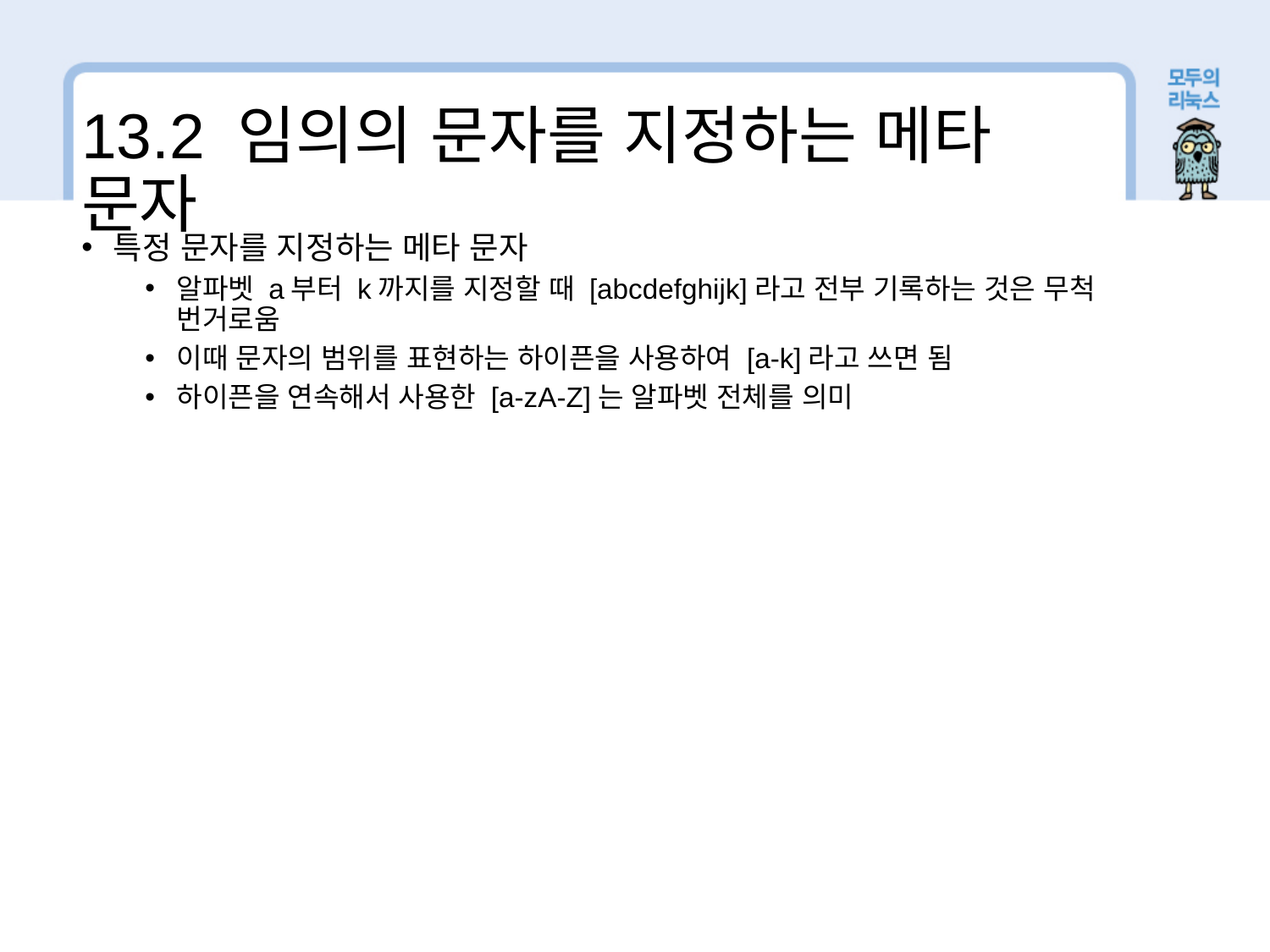

13.2 임의의 문자를 지정하는 메타 문자
특정 문자를 지정하는 메타 문자
알파벳 a부터 k까지를 지정할 때 [abcdefghijk]라고 전부 기록하는 것은 무척 번거로움
이때 문자의 범위를 표현하는 하이픈을 사용하여 [a-k]라고 쓰면 됨
하이픈을 연속해서 사용한 [a-zA-Z]는 알파벳 전체를 의미